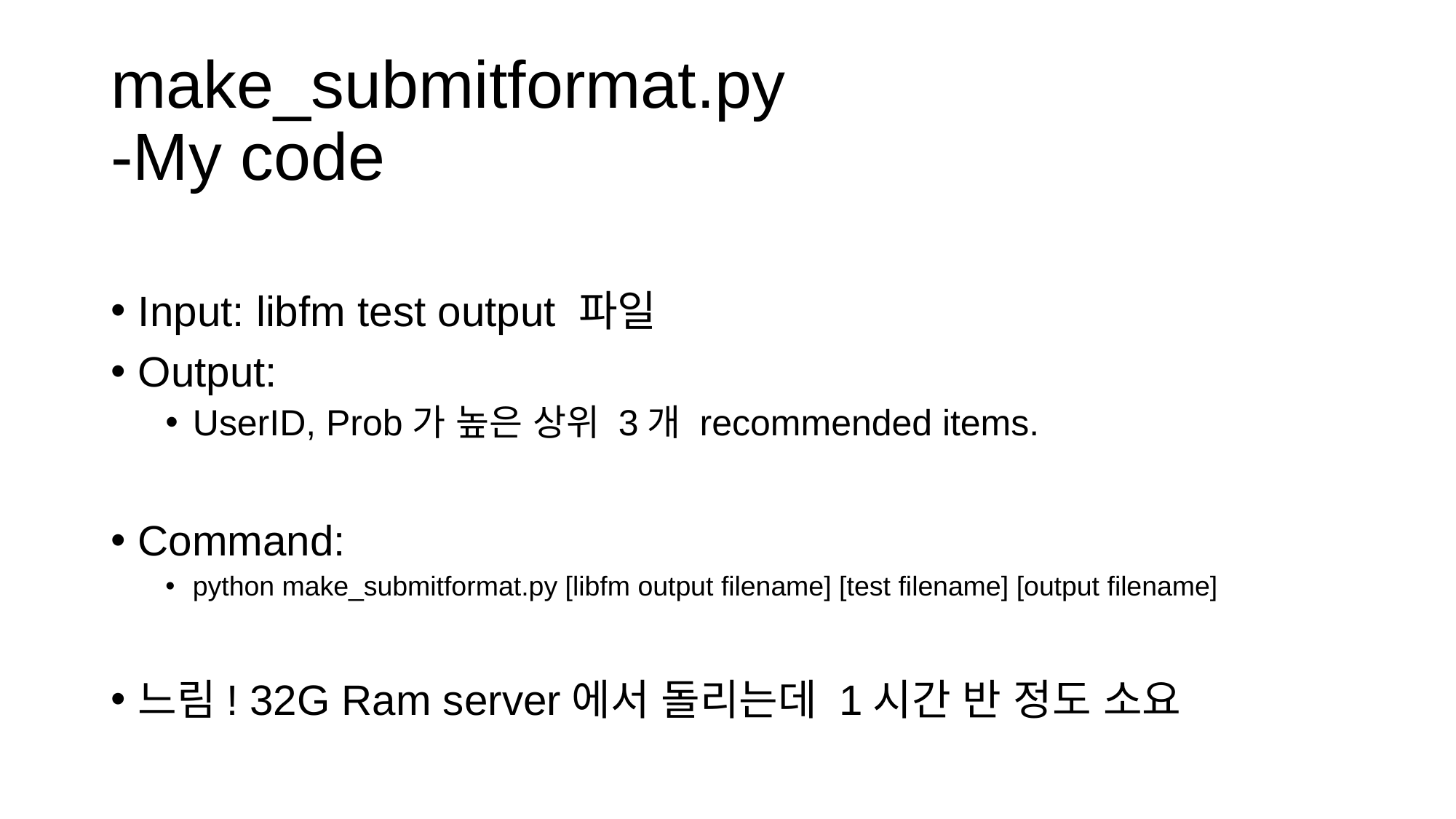

# make_submitformat.py -My code

Input: libfm test output 파일
Output:
UserID, Prob가 높은 상위 3개 recommended items.

Command:
python make_submitformat.py [libfm output filename] [test filename] [output filename]

느림! 32G Ram server에서 돌리는데 1시간 반 정도 소요